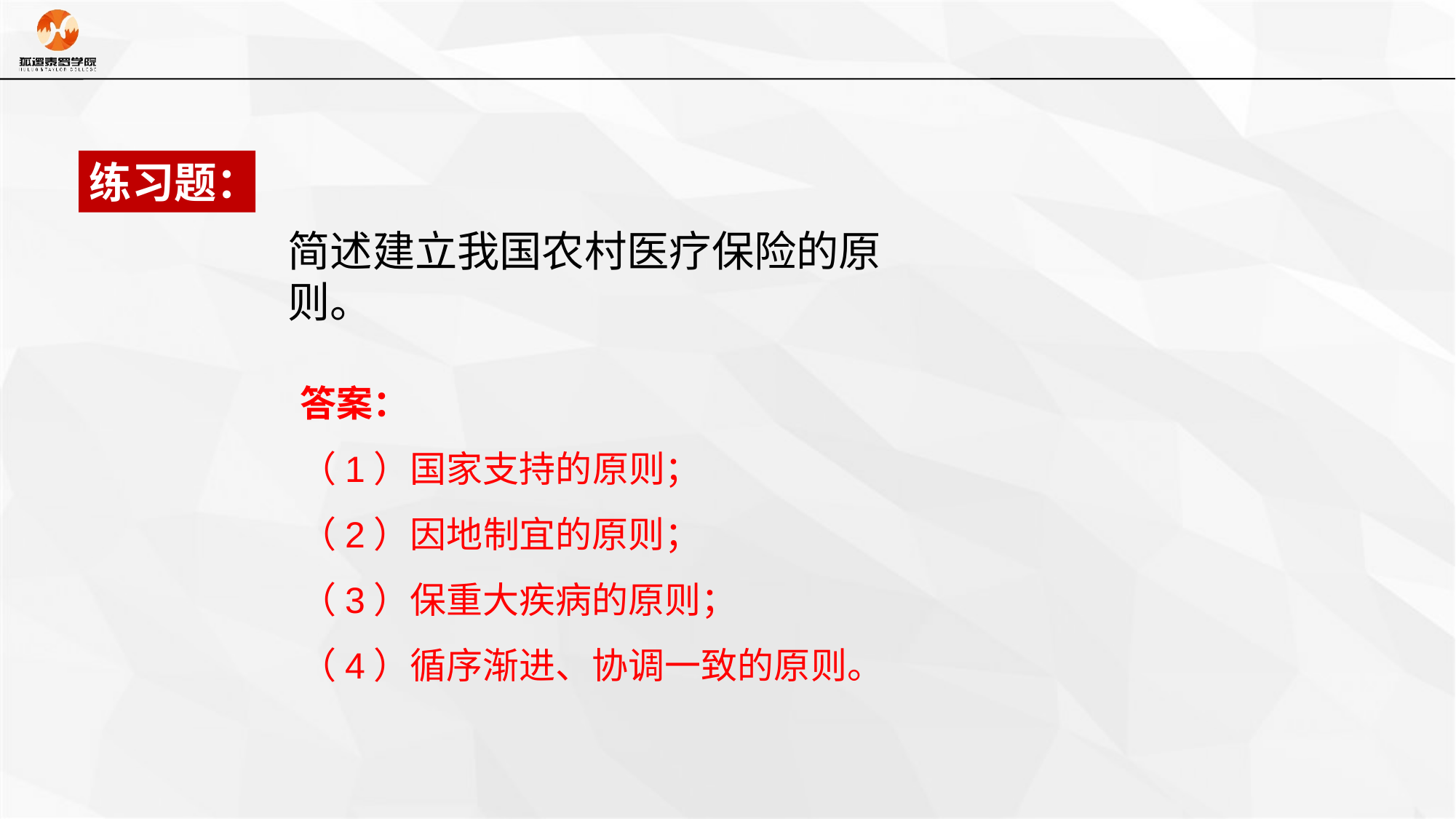

练习题：
简述建立我国农村医疗保险的原则。
答案：
（1）国家支持的原则；
（2）因地制宜的原则；
（3）保重大疾病的原则；
（4）循序渐进、协调一致的原则。